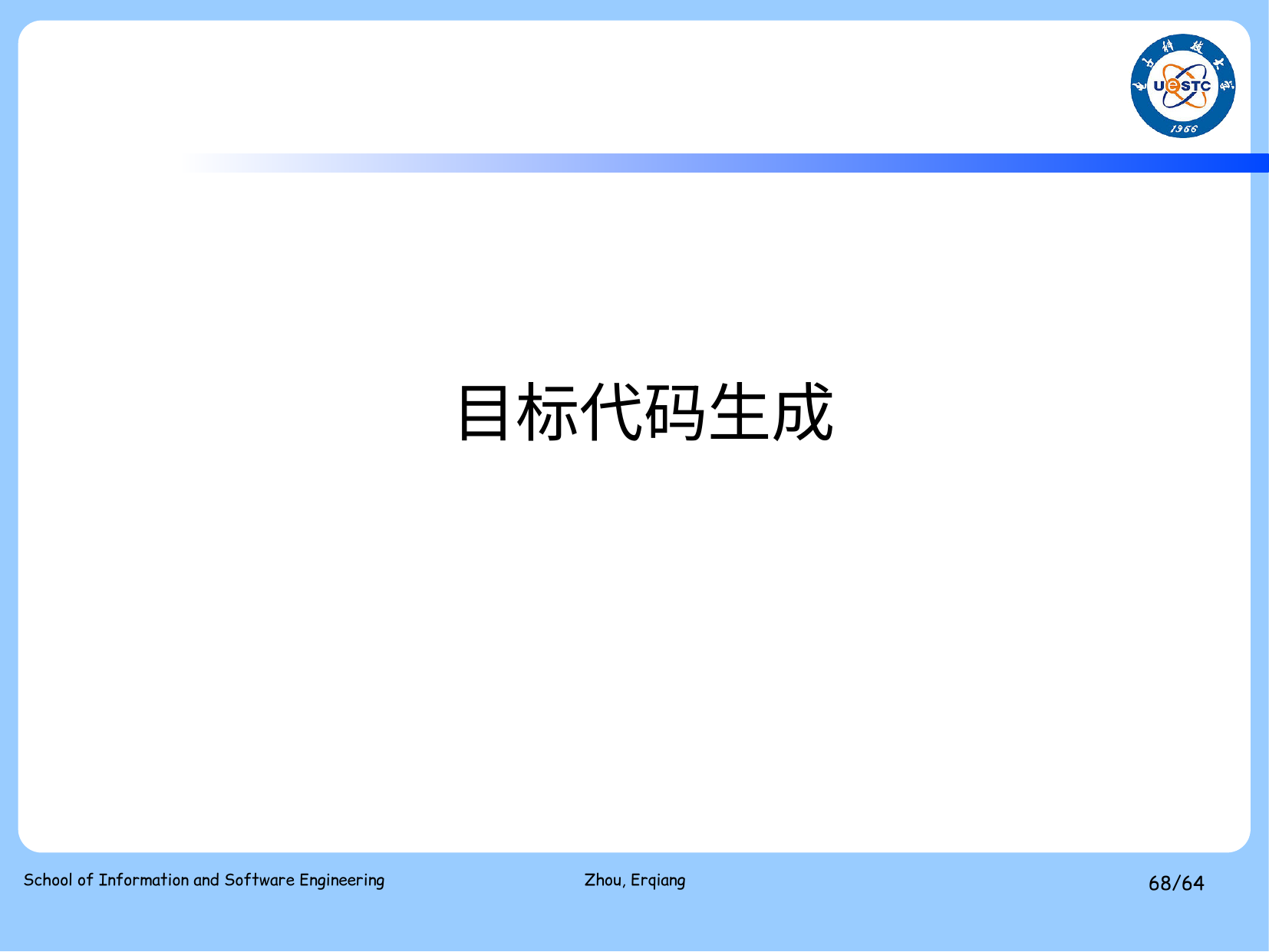

# 目标代码生成
 School of Information and Software Engineering
Zhou, Erqiang
68/64